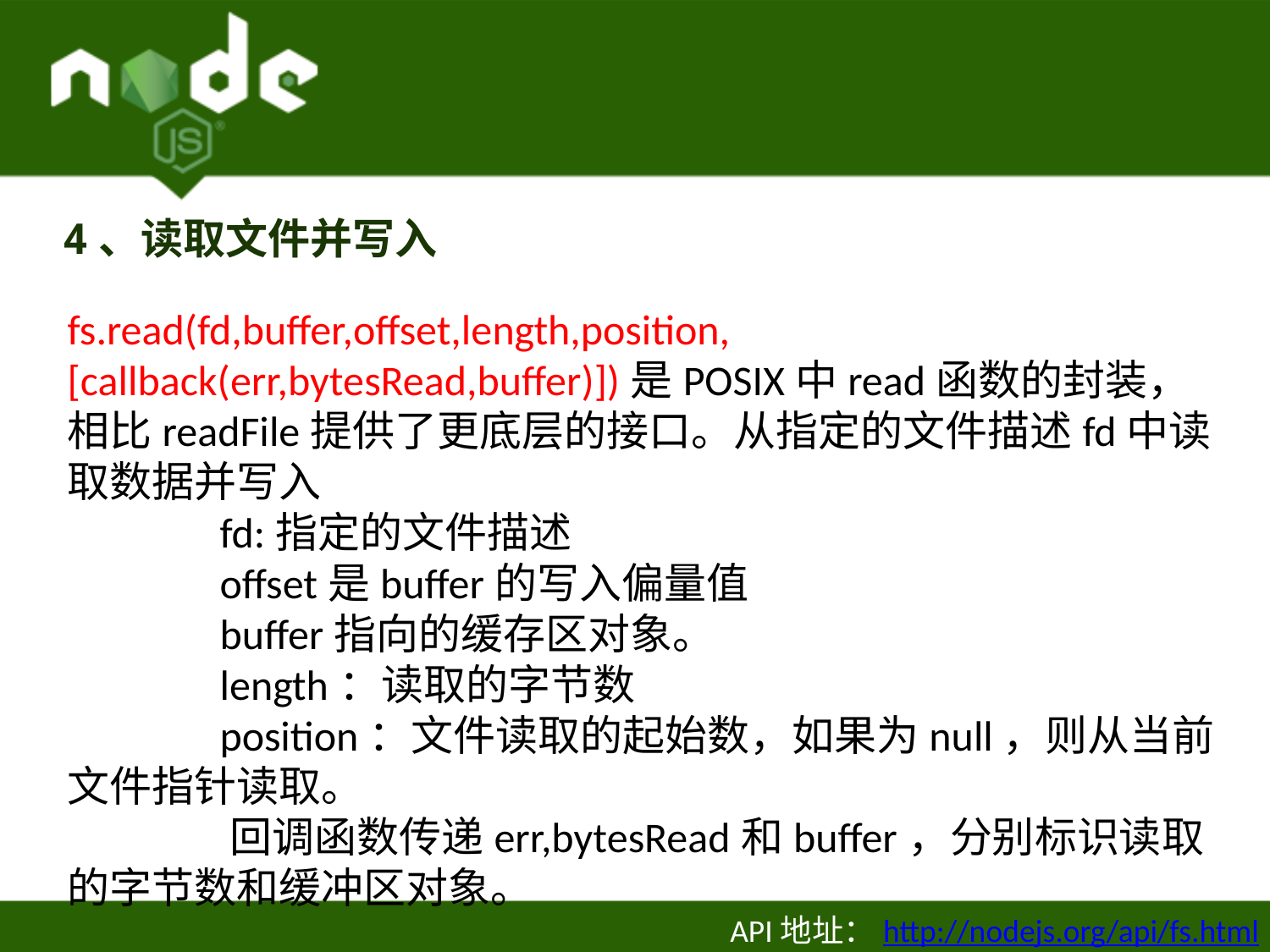

4、读取文件并写入
fs.read(fd,buffer,offset,length,position,[callback(err,bytesRead,buffer)])是POSIX中read函数的封装，相比readFile提供了更底层的接口。从指定的文件描述fd中读取数据并写入
                fd:指定的文件描述
                offset是buffer的写入偏量值
                buffer指向的缓存区对象。
                length：读取的字节数
                position：文件读取的起始数，如果为null，则从当前文件指针读取。
                回调函数传递err,bytesRead和buffer，分别标识读取的字节数和缓冲区对象。
         API地址：http://nodejs.org/api/fs.html